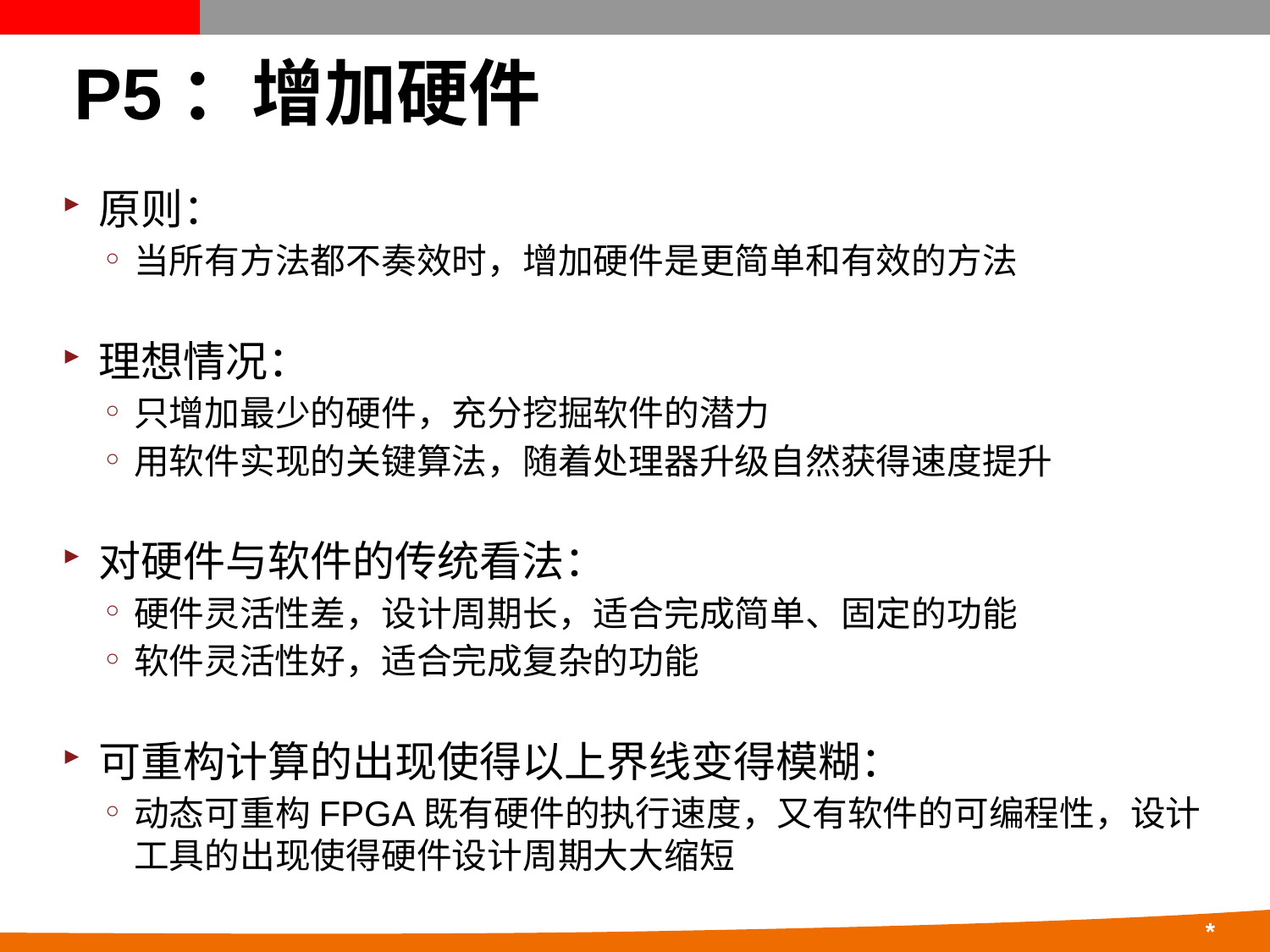

# P5：增加硬件
原则：
当所有方法都不奏效时，增加硬件是更简单和有效的方法

理想情况：
只增加最少的硬件，充分挖掘软件的潜力
用软件实现的关键算法，随着处理器升级自然获得速度提升

对硬件与软件的传统看法：
硬件灵活性差，设计周期长，适合完成简单、固定的功能
软件灵活性好，适合完成复杂的功能

可重构计算的出现使得以上界线变得模糊：
动态可重构FPGA既有硬件的执行速度，又有软件的可编程性，设计工具的出现使得硬件设计周期大大缩短